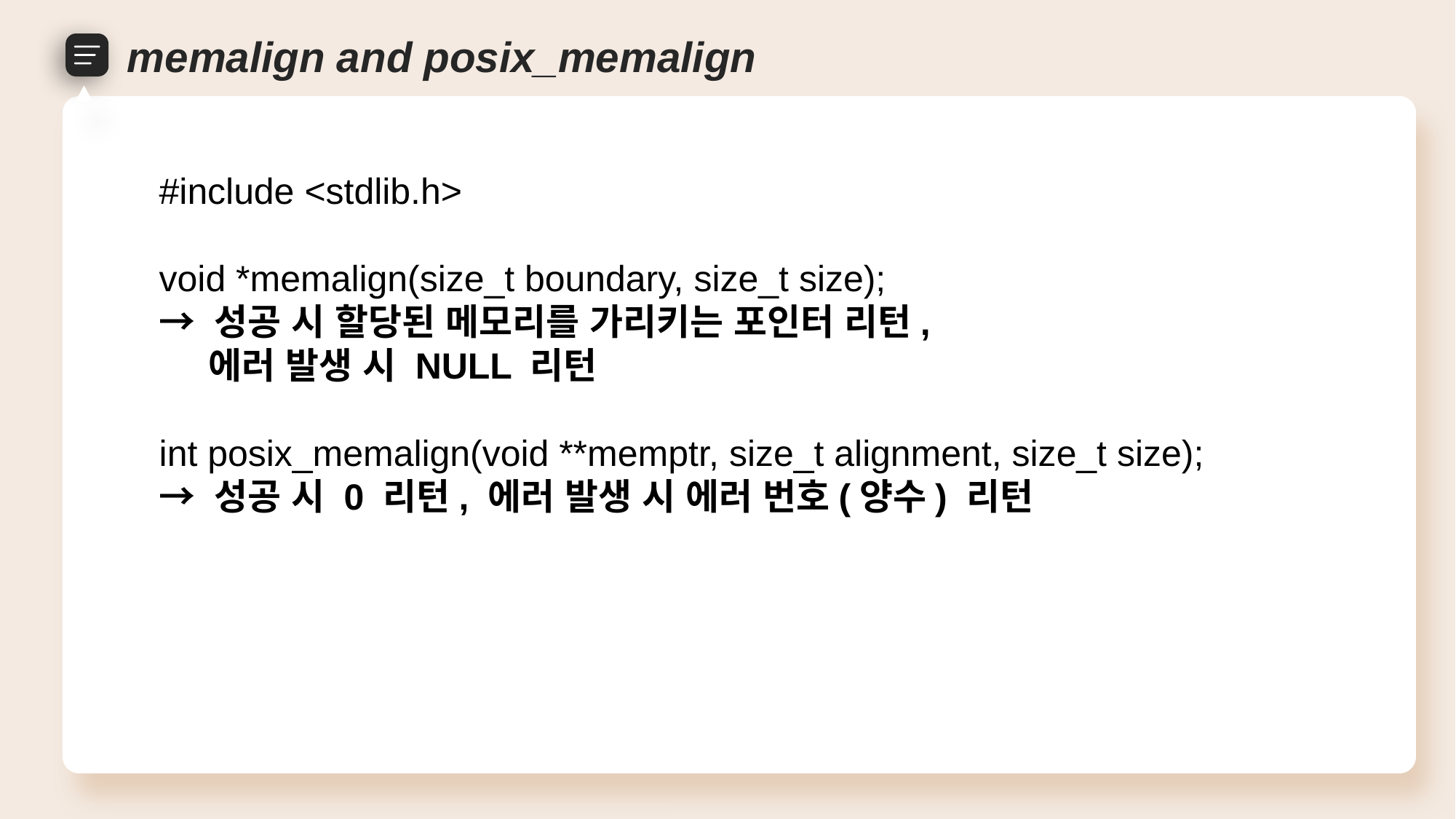

memalign and posix_memalign

#include <stdlib.h>

void *memalign(size_t boundary, size_t size);
→ 성공 시 할당된 메모리를 가리키는 포인터 리턴,
    에러 발생 시 NULL 리턴

int posix_memalign(void **memptr, size_t alignment, size_t size);
→ 성공 시 0 리턴, 에러 발생 시 에러 번호(양수) 리턴